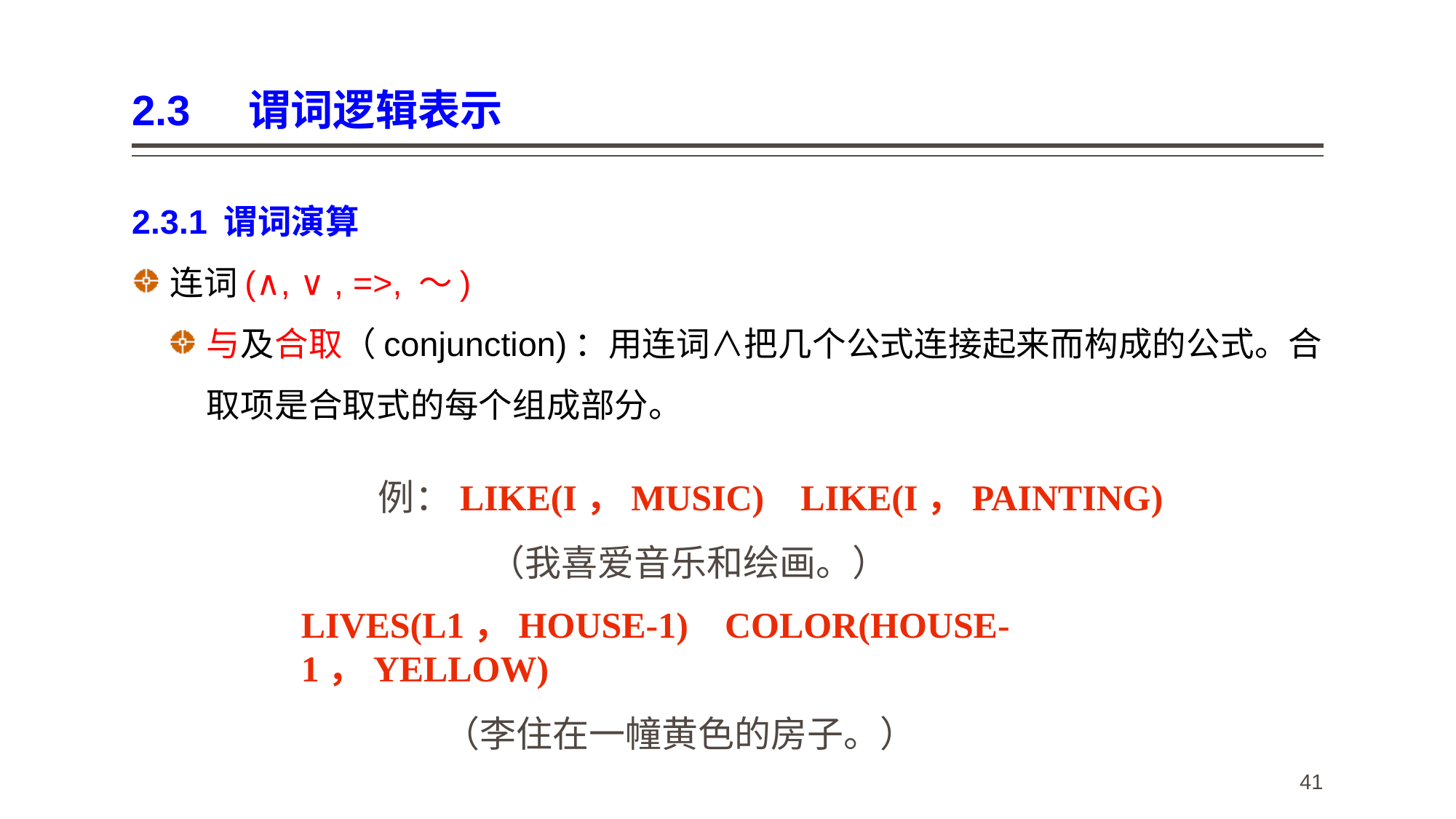

# 2.3    谓词逻辑表示
2.3.1 谓词演算
连词(∧, ∨ , =>, ～)
与及合取（conjunction)：用连词∧把几个公式连接起来而构成的公式。合取项是合取式的每个组成部分。
例：LIKE(I，MUSIC)    LIKE(I，PAINTING)
         （我喜爱音乐和绘画。）
LIVES(L1，HOUSE-1)    COLOR(HOUSE-1，YELLOW)
            （李住在一幢黄色的房子。）
41